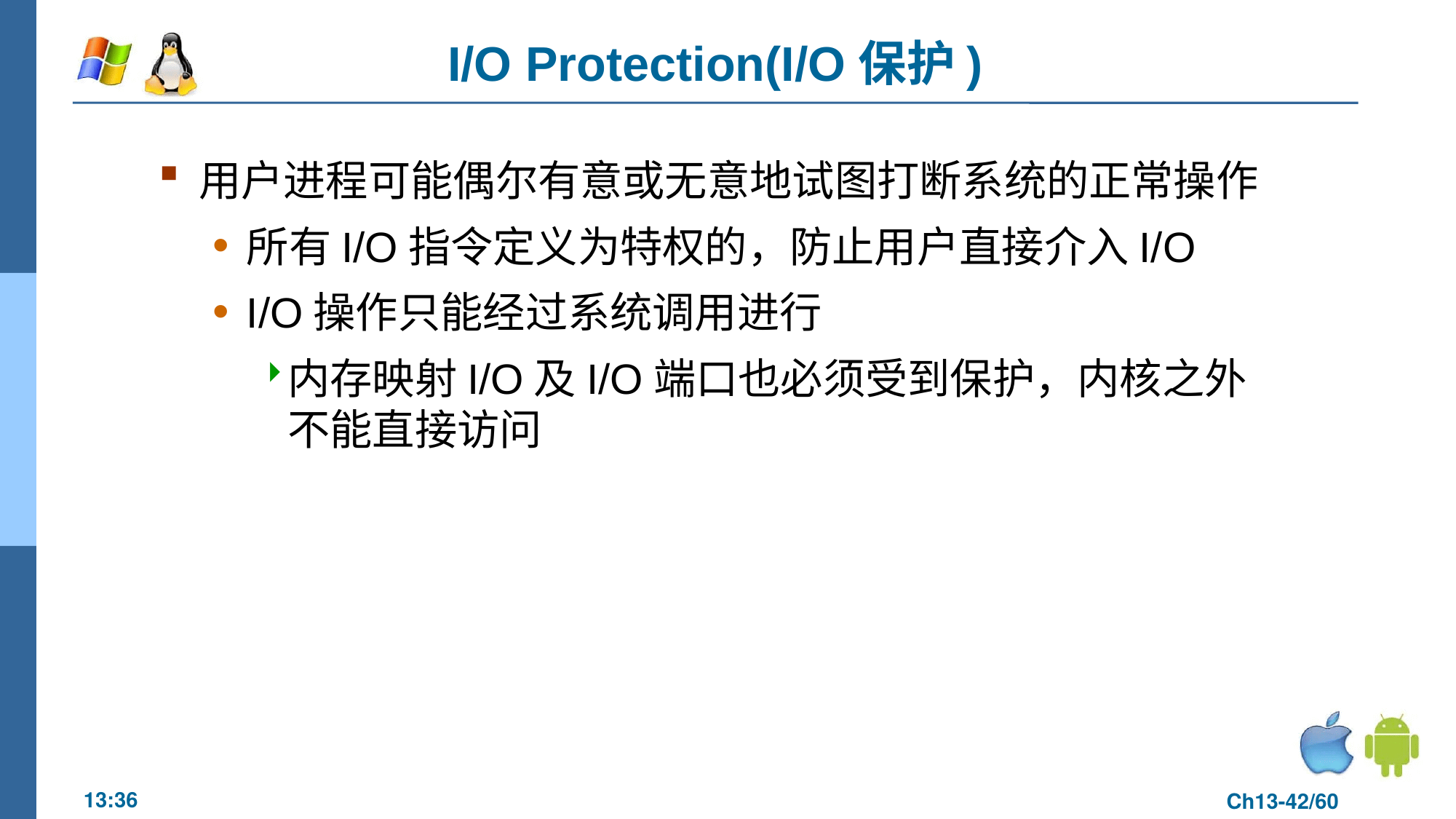

# I/O Protection(I/O保护)
用户进程可能偶尔有意或无意地试图打断系统的正常操作
所有I/O指令定义为特权的，防止用户直接介入I/O
I/O操作只能经过系统调用进行
内存映射I/O及I/O端口也必须受到保护，内核之外不能直接访问